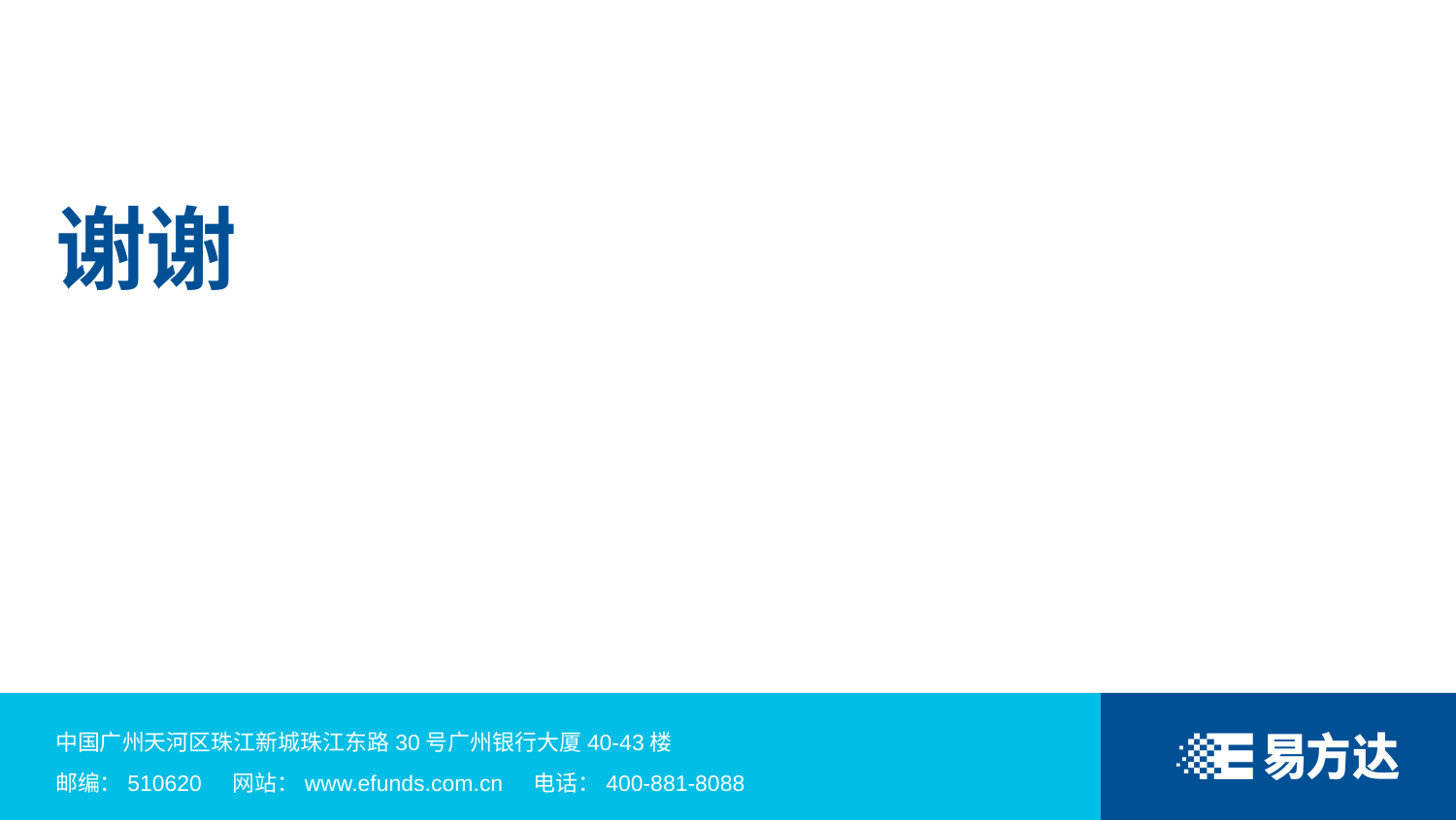

封底页规则
答谢词字体：华文黑体，45号，加粗，答谢词内容可根据实际需要修改
人员联系方式（非必须）：中文为华文黑体，12号；英文和数字字体为Arial，12号；深蓝（R0，G80，B150），内容可根据需要调整
公司信息：中文为华文黑体，11号；英文和数字字体为Arial，11号，公司名称、处所等相关信息可根据具体需要修改

封底页不得擅自添加任何图片
文字、颜色、位置等不得擅自变动
谢谢

中国广州天河区珠江新城珠江东路30号广州银行大厦40-43楼
邮编：510620    网站：www.efunds.com.cn    电话：400-881-8088